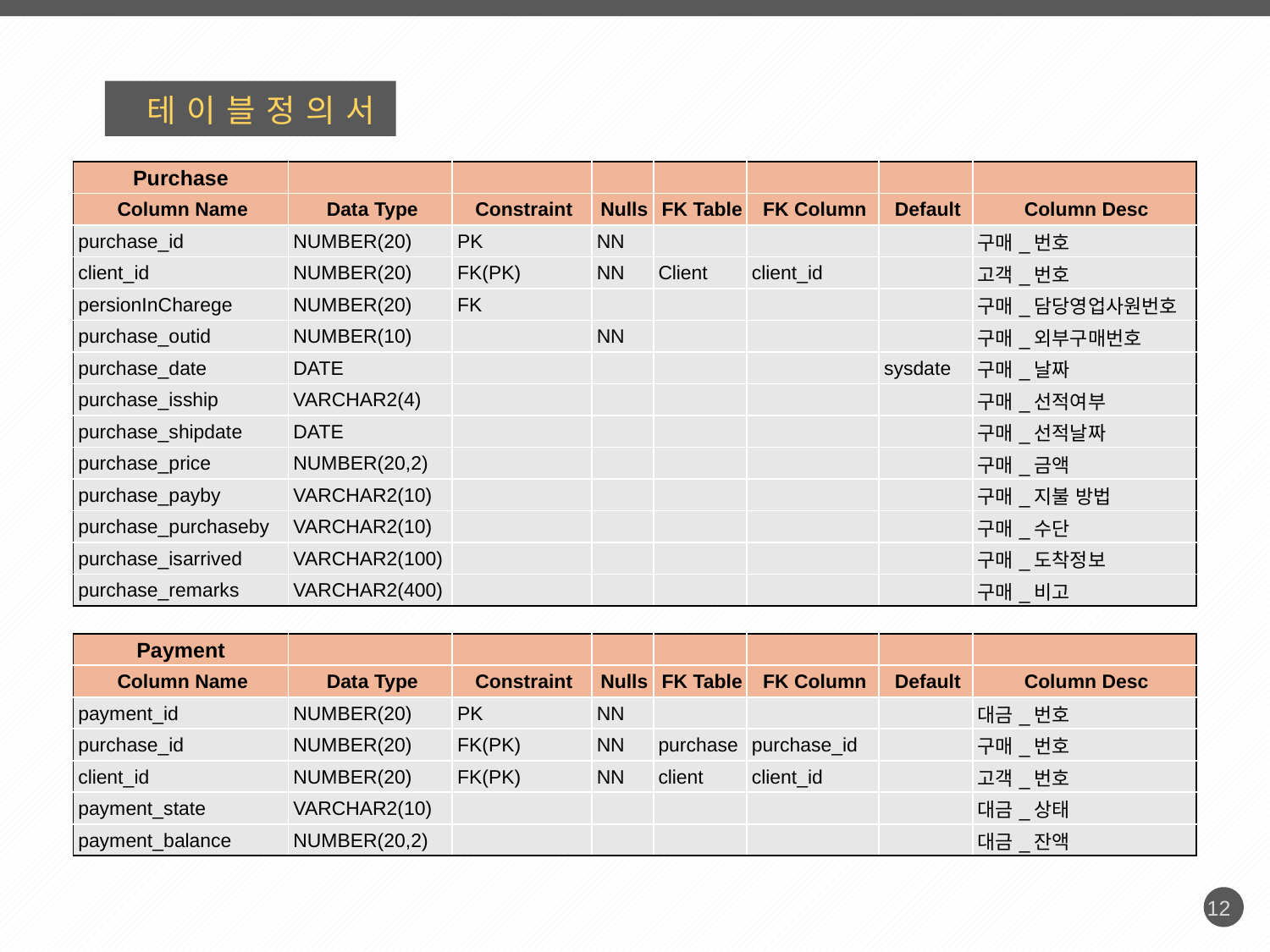

테이블정의서
| Purchase |  |  |  |  |  |  |  |
| --- | --- | --- | --- | --- | --- | --- | --- |
| Column Name | Data Type | Constraint | Nulls | FK Table | FK Column | Default | Column Desc |
| purchase\_id | NUMBER(20) | PK | NN |  |  |  | 구매\_번호 |
| client\_id | NUMBER(20) | FK(PK) | NN | Client | client\_id |  | 고객\_번호 |
| persionInCharege | NUMBER(20) | FK |  |  |  |  | 구매\_담당영업사원번호 |
| purchase\_outid | NUMBER(10) |  | NN |  |  |  | 구매\_외부구매번호 |
| purchase\_date | DATE |  |  |  |  | sysdate | 구매\_날짜 |
| purchase\_isship | VARCHAR2(4) |  |  |  |  |  | 구매\_선적여부 |
| purchase\_shipdate | DATE |  |  |  |  |  | 구매\_선적날짜 |
| purchase\_price | NUMBER(20,2) |  |  |  |  |  | 구매\_금액 |
| purchase\_payby | VARCHAR2(10) |  |  |  |  |  | 구매\_지불 방법 |
| purchase\_purchaseby | VARCHAR2(10) |  |  |  |  |  | 구매\_수단 |
| purchase\_isarrived | VARCHAR2(100) |  |  |  |  |  | 구매\_도착정보 |
| purchase\_remarks | VARCHAR2(400) |  |  |  |  |  | 구매\_비고 |
| Payment |  |  |  |  |  |  |  |
| --- | --- | --- | --- | --- | --- | --- | --- |
| Column Name | Data Type | Constraint | Nulls | FK Table | FK Column | Default | Column Desc |
| payment\_id | NUMBER(20) | PK | NN |  |  |  | 대금\_번호 |
| purchase\_id | NUMBER(20) | FK(PK) | NN | purchase | purchase\_id |  | 구매\_번호 |
| client\_id | NUMBER(20) | FK(PK) | NN | client | client\_id |  | 고객\_번호 |
| payment\_state | VARCHAR2(10) |  |  |  |  |  | 대금\_상태 |
| payment\_balance | NUMBER(20,2) |  |  |  |  |  | 대금\_잔액 |
12